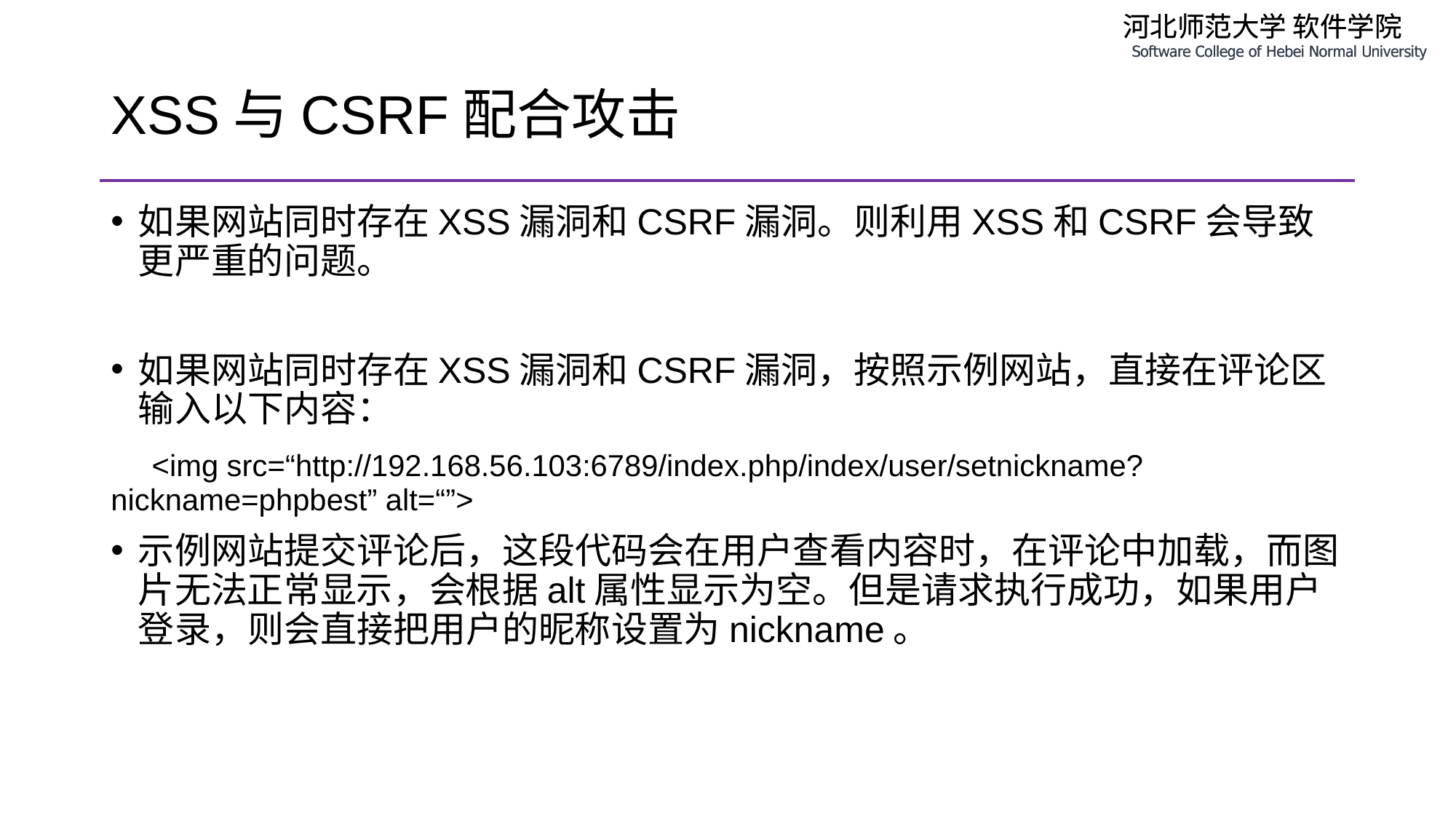

# XSS与CSRF配合攻击
如果网站同时存在XSS漏洞和CSRF漏洞。则利用XSS和CSRF会导致更严重的问题。

如果网站同时存在XSS漏洞和CSRF漏洞，按照示例网站，直接在评论区输入以下内容：
    <img src=“http://192.168.56.103:6789/index.php/index/user/setnickname?nickname=phpbest” alt=“”>
示例网站提交评论后，这段代码会在用户查看内容时，在评论中加载，而图片无法正常显示，会根据alt属性显示为空。但是请求执行成功，如果用户登录，则会直接把用户的昵称设置为nickname。